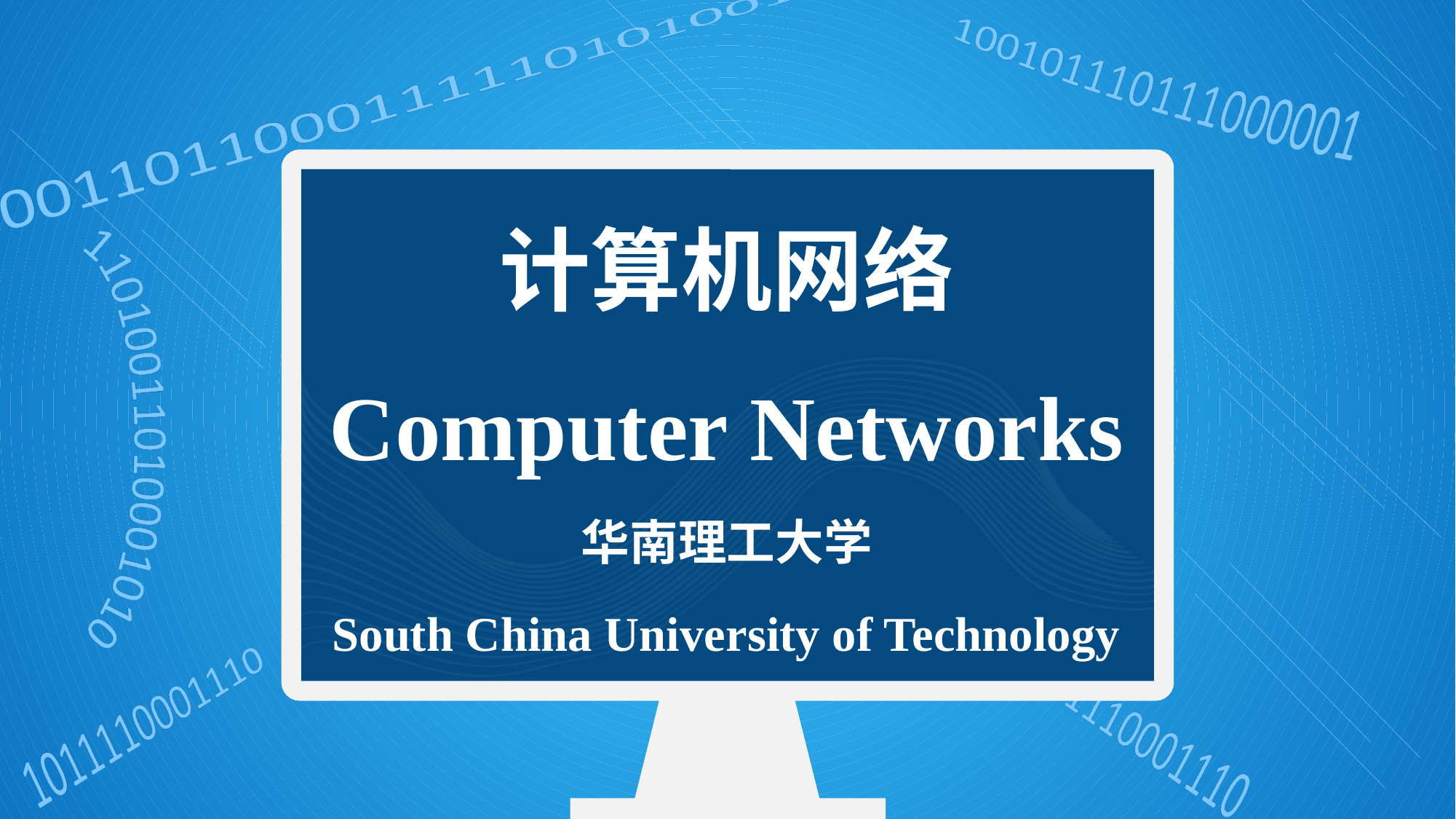

计算机网络
Computer Networks
华南理工大学
South China University of Technology